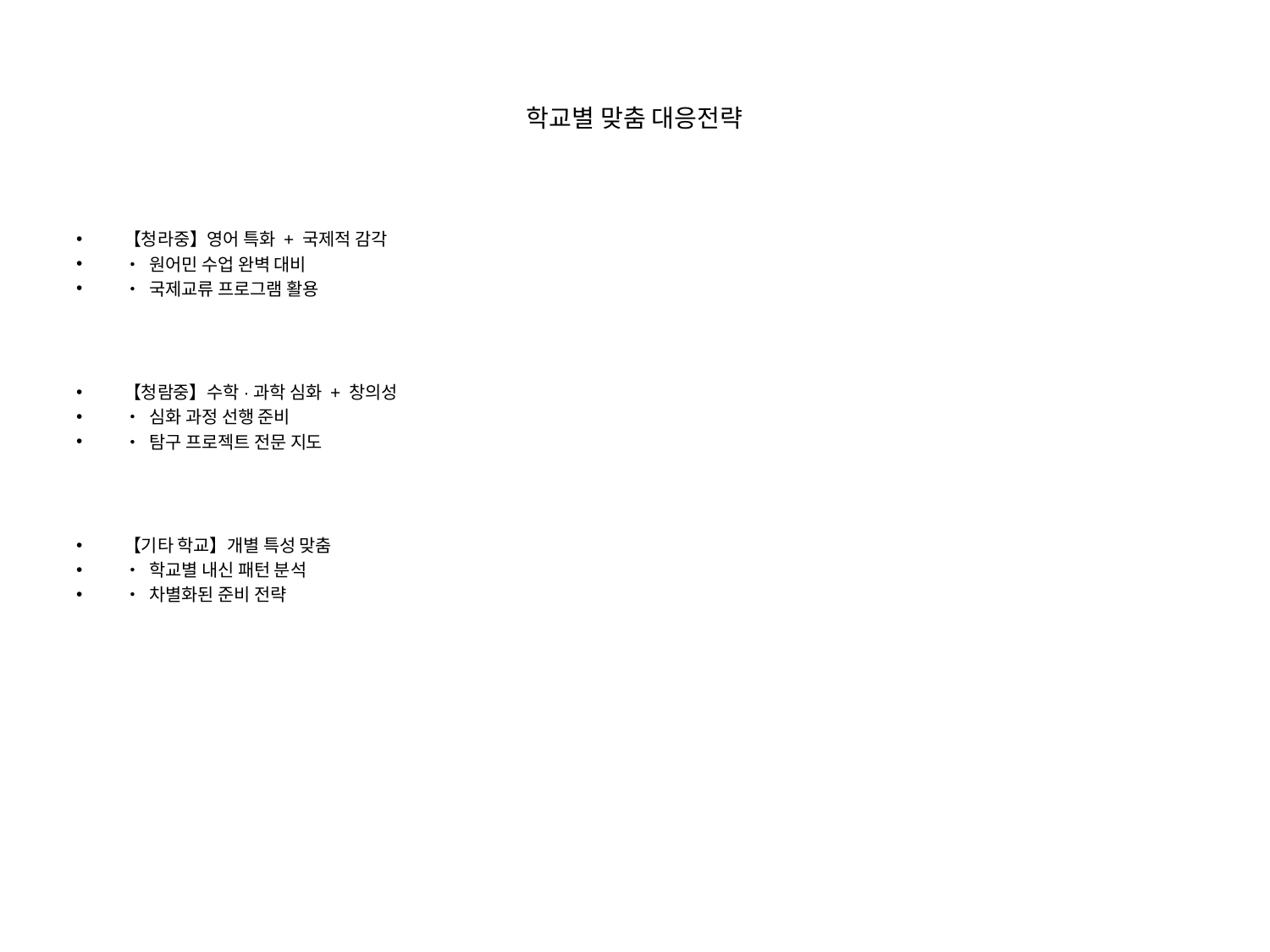

# 학교별 맞춤 대응전략
【청라중】영어 특화 + 국제적 감각
• 원어민 수업 완벽 대비
• 국제교류 프로그램 활용

【청람중】수학·과학 심화 + 창의성
• 심화 과정 선행 준비
• 탐구 프로젝트 전문 지도

【기타 학교】개별 특성 맞춤
• 학교별 내신 패턴 분석
• 차별화된 준비 전략